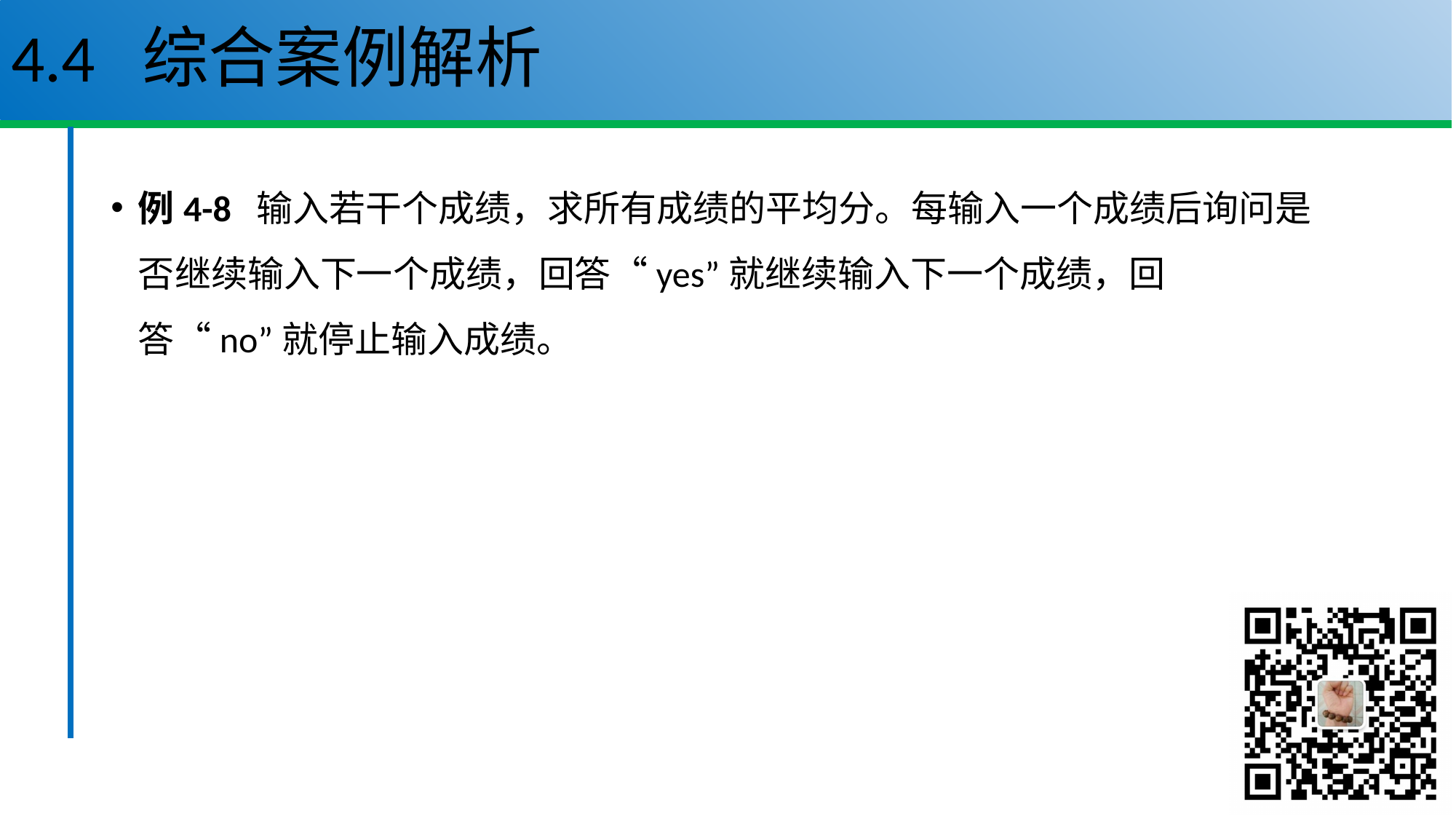

# 4.4  综合案例解析
例4-8  输入若干个成绩，求所有成绩的平均分。每输入一个成绩后询问是否继续输入下一个成绩，回答“yes”就继续输入下一个成绩，回答“no”就停止输入成绩。
28